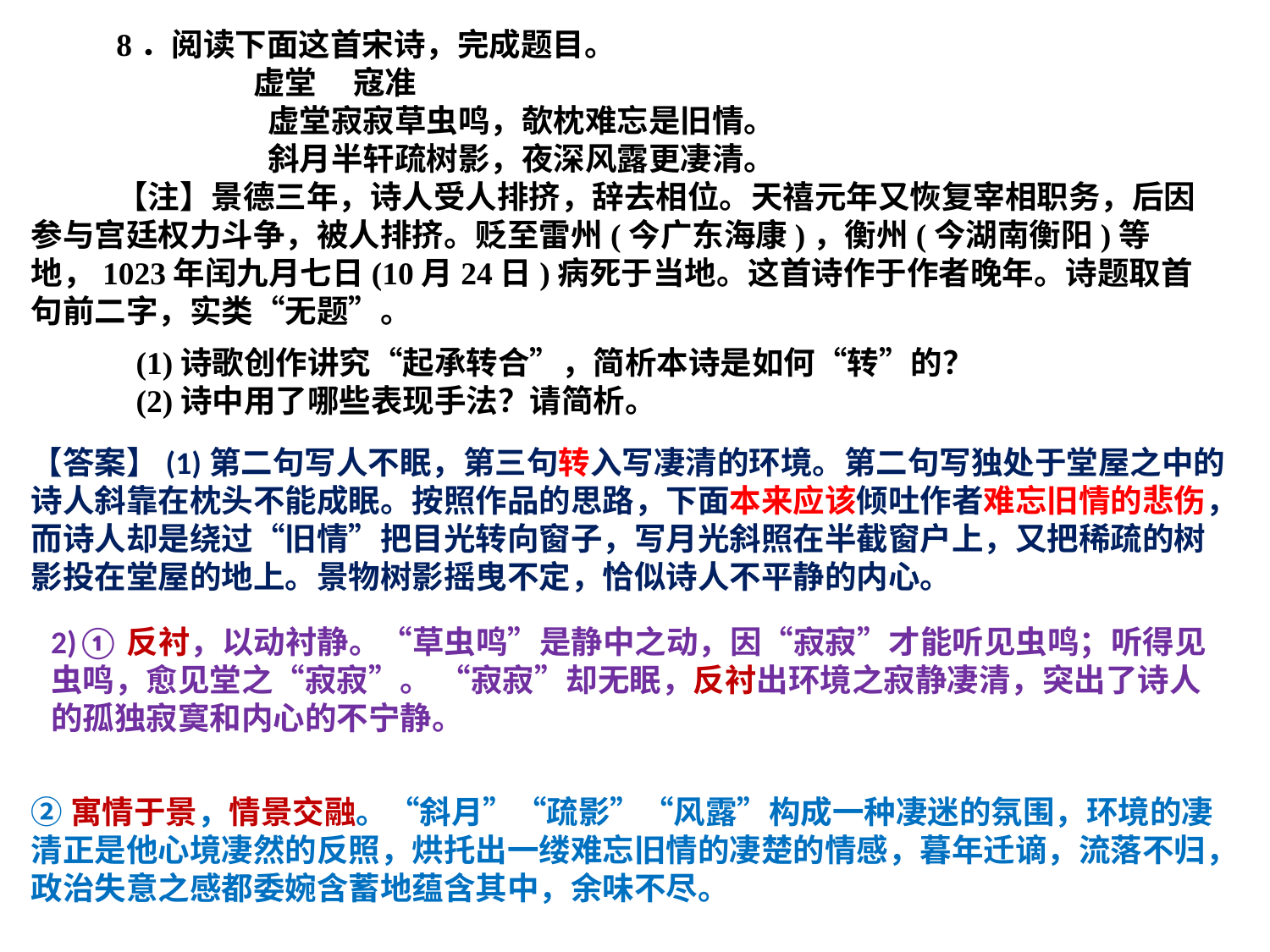

8．阅读下面这首宋诗，完成题目。
                  虚堂     寇准
                    虚堂寂寂草虫鸣，欹枕难忘是旧情。
                    斜月半轩疏树影，夜深风露更凄清。
【注】景德三年，诗人受人排挤，辞去相位。天禧元年又恢复宰相职务，后因参与宫廷权力斗争，被人排挤。贬至雷州(今广东海康)，衡州(今湖南衡阳)等地，1023年闰九月七日(10月24日)病死于当地。这首诗作于作者晚年。诗题取首句前二字，实类“无题”。
(1)诗歌创作讲究“起承转合”，简析本诗是如何“转”的？
(2)诗中用了哪些表现手法？请简析。
【答案】(1)第二句写人不眠，第三句转入写凄清的环境。第二句写独处于堂屋之中的诗人斜靠在枕头不能成眠。按照作品的思路，下面本来应该倾吐作者难忘旧情的悲伤，而诗人却是绕过“旧情”把目光转向窗子，写月光斜照在半截窗户上，又把稀疏的树影投在堂屋的地上。景物树影摇曳不定，恰似诗人不平静的内心。
2)①反衬，以动衬静。“草虫鸣”是静中之动，因“寂寂”才能听见虫鸣；听得见虫鸣，愈见堂之“寂寂”。 “寂寂”却无眠，反衬出环境之寂静凄清，突出了诗人的孤独寂寞和内心的不宁静。
②寓情于景，情景交融。“斜月”“疏影”“风露”构成一种凄迷的氛围，环境的凄清正是他心境凄然的反照，烘托出一缕难忘旧情的凄楚的情感，暮年迁谪，流落不归，政治失意之感都委婉含蓄地蕴含其中，余味不尽。